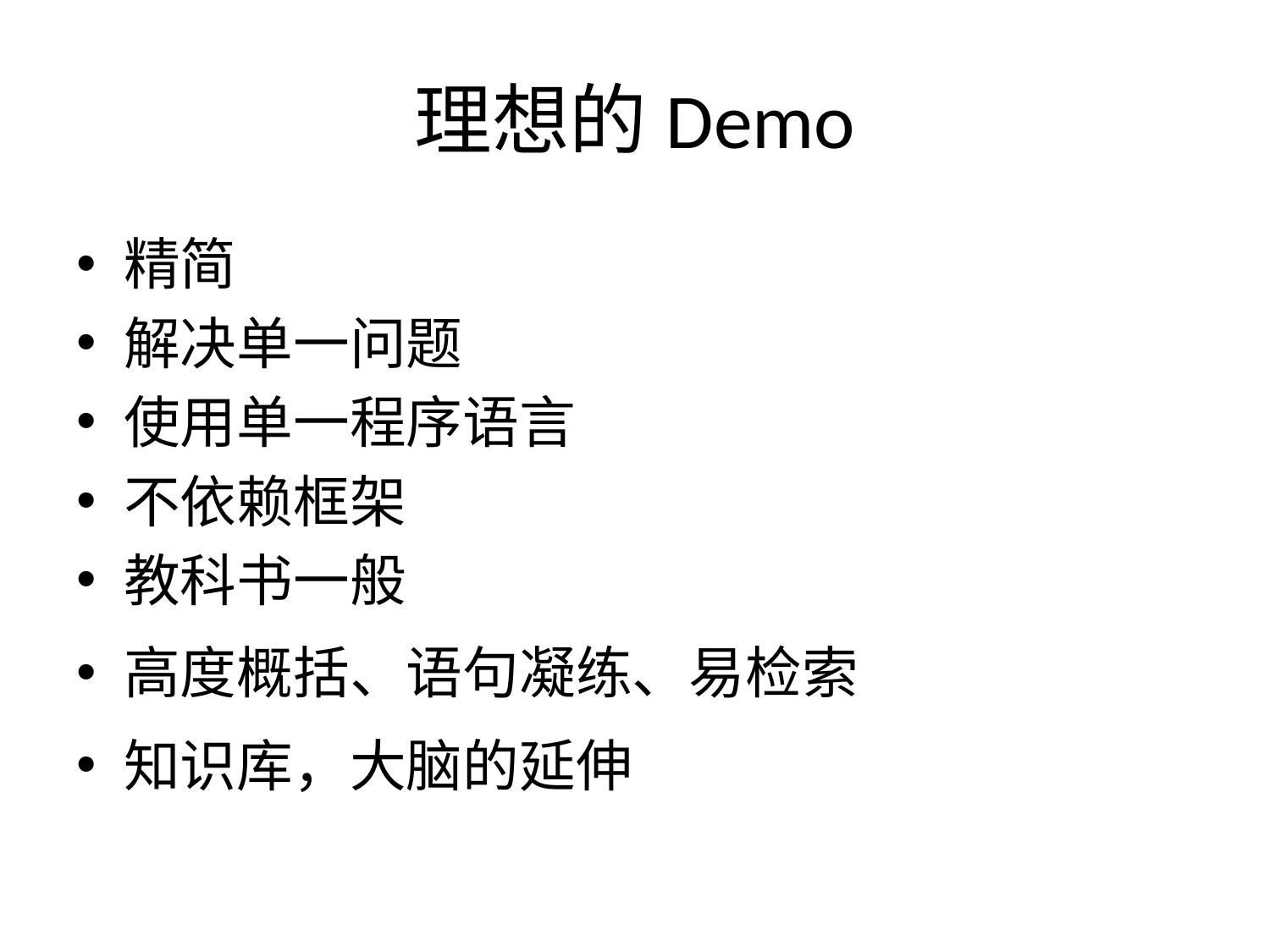

# 理想的Demo
精简
解决单一问题
使用单一程序语言
不依赖框架
教科书一般
高度概括、语句凝练、易检索
知识库，大脑的延伸